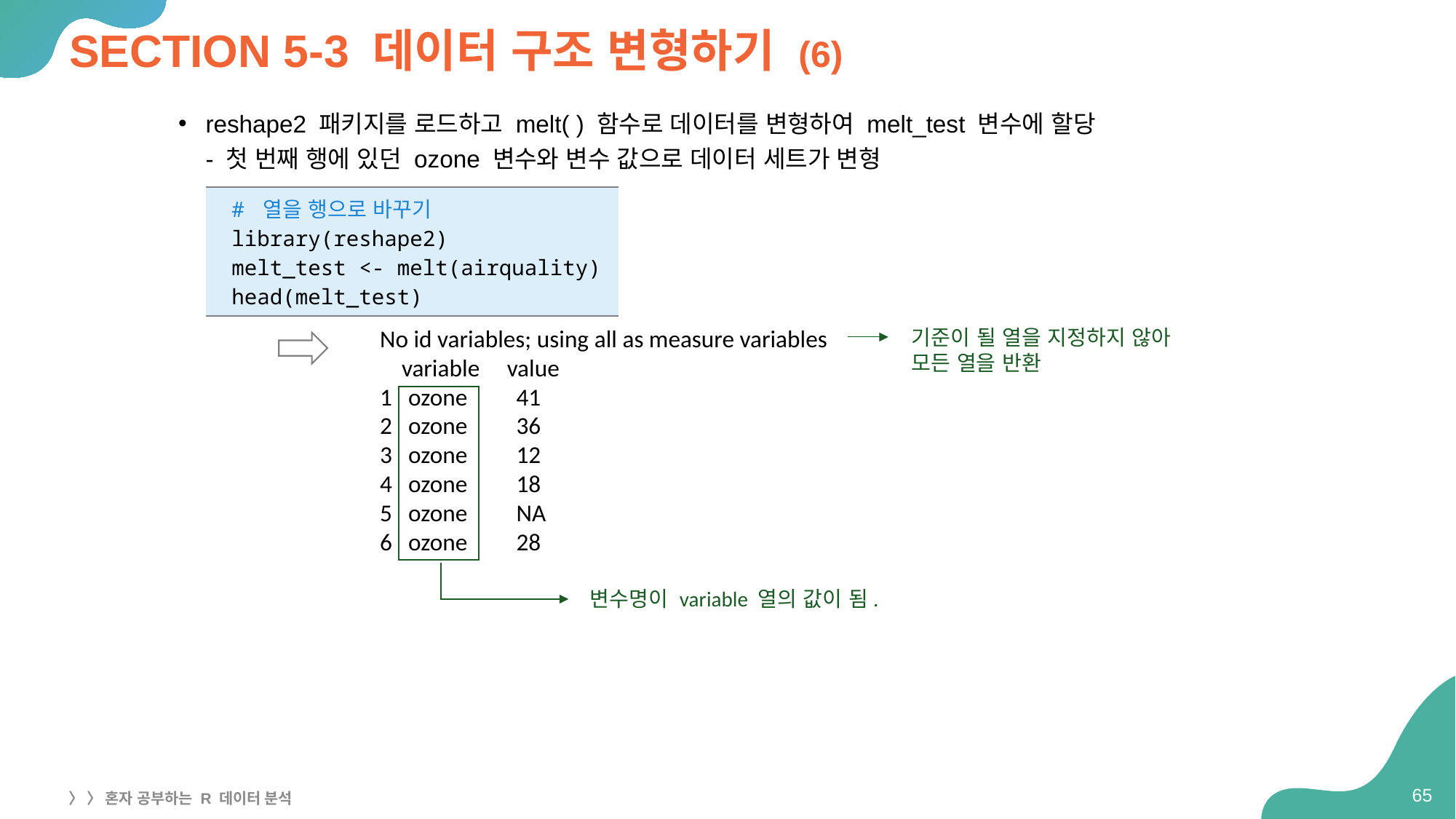

# SECTION 5-3 데이터 구조 변형하기 (6)
reshape2 패키지를 로드하고 melt( ) 함수로 데이터를 변형하여 melt_test 변수에 할당
- 첫 번째 행에 있던 ozone 변수와 변수 값으로 데이터 세트가 변형
| # 열을 행으로 바꾸기 library(reshape2) melt\_test <- melt(airquality) head(melt\_test) |
| --- |
No id variables; using all as measure variables
    variable     value
1   ozone         41
2   ozone         36
3   ozone         12
4   ozone         18
5   ozone         NA
6   ozone         28
기준이 될 열을 지정하지 않아
모든 열을 반환

변수명이 variable 열의 값이 됨.
65
〉 〉 혼자 공부하는 R 데이터 분석